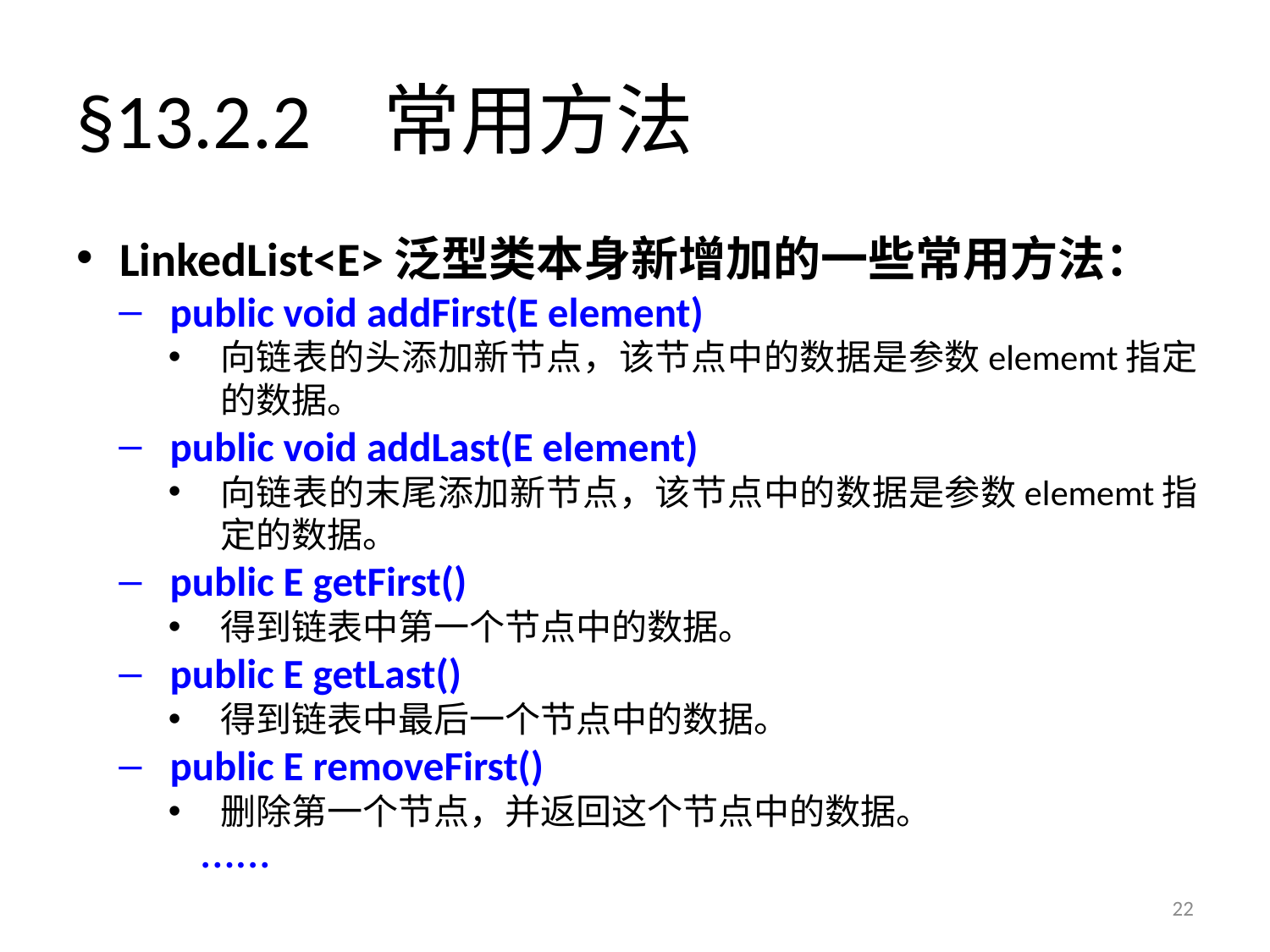

# §13.2.2   常用方法
LinkedList<E>泛型类本身新增加的一些常用方法：
public void addFirst(E element)
向链表的头添加新节点，该节点中的数据是参数elememt指定的数据。
public void addLast(E element)
向链表的末尾添加新节点，该节点中的数据是参数elememt指定的数据。
public E getFirst()
得到链表中第一个节点中的数据。
public E getLast()
得到链表中最后一个节点中的数据。
public E removeFirst()
删除第一个节点，并返回这个节点中的数据。
 ……

22